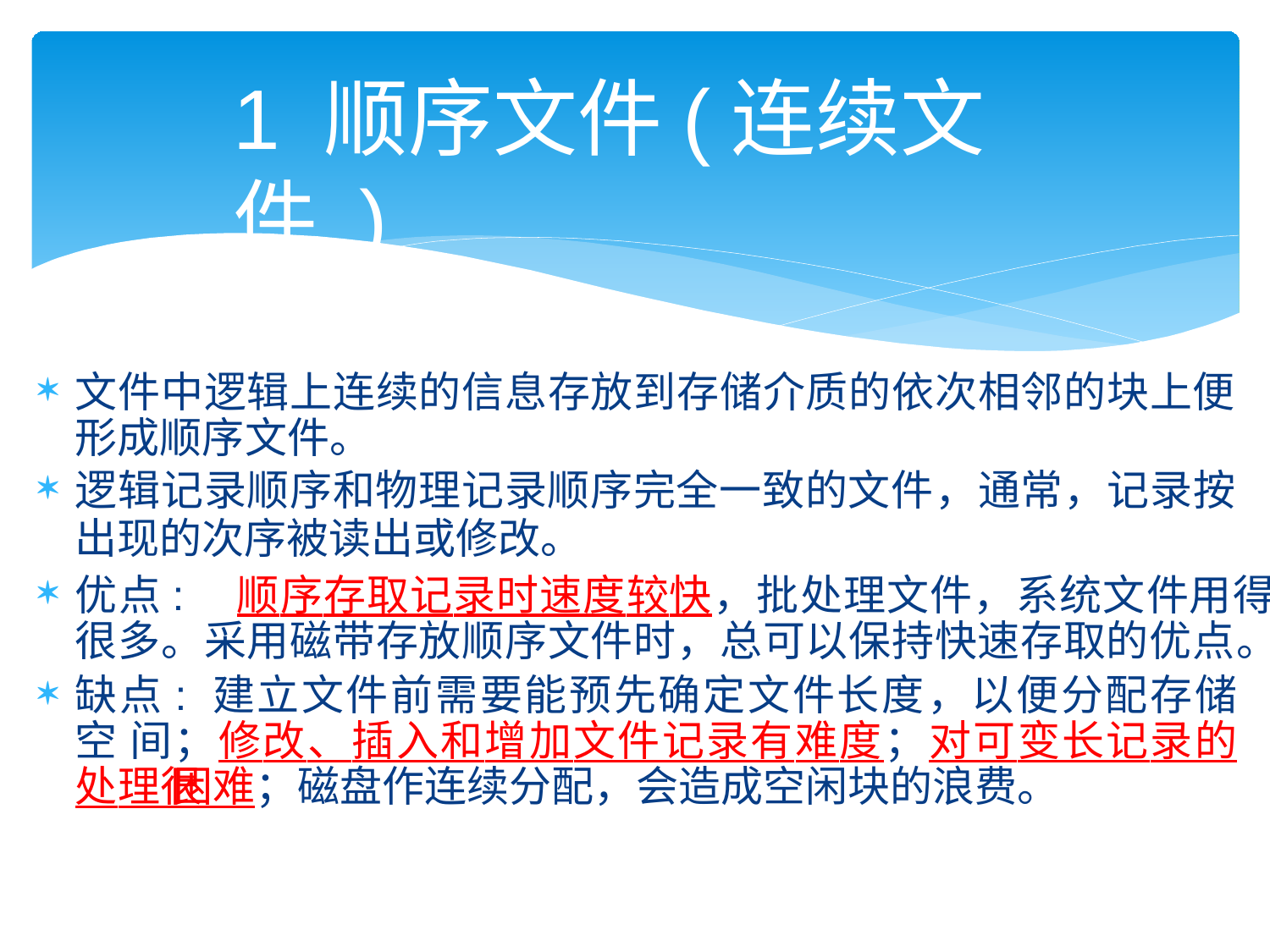

# 1 顺序文件(连续文件)
文件中逻辑上连续的信息存放到存储介质的依次相邻的块上便 形成顺序文件。
逻辑记录顺序和物理记录顺序完全一致的文件，通常，记录按
出现的次序被读出或修改。
优点:	顺序存取记录时速度较快，批处理文件，系统文件用得 很多。采用磁带存放顺序文件时，总可以保持快速存取的优点。
缺点: 建立文件前需要能预先确定文件长度，以便分配存储空 间；修改、插入和增加文件记录有难度；对可变长记录的处理很 困难；磁盘作连续分配，会造成空闲块的浪费。

60